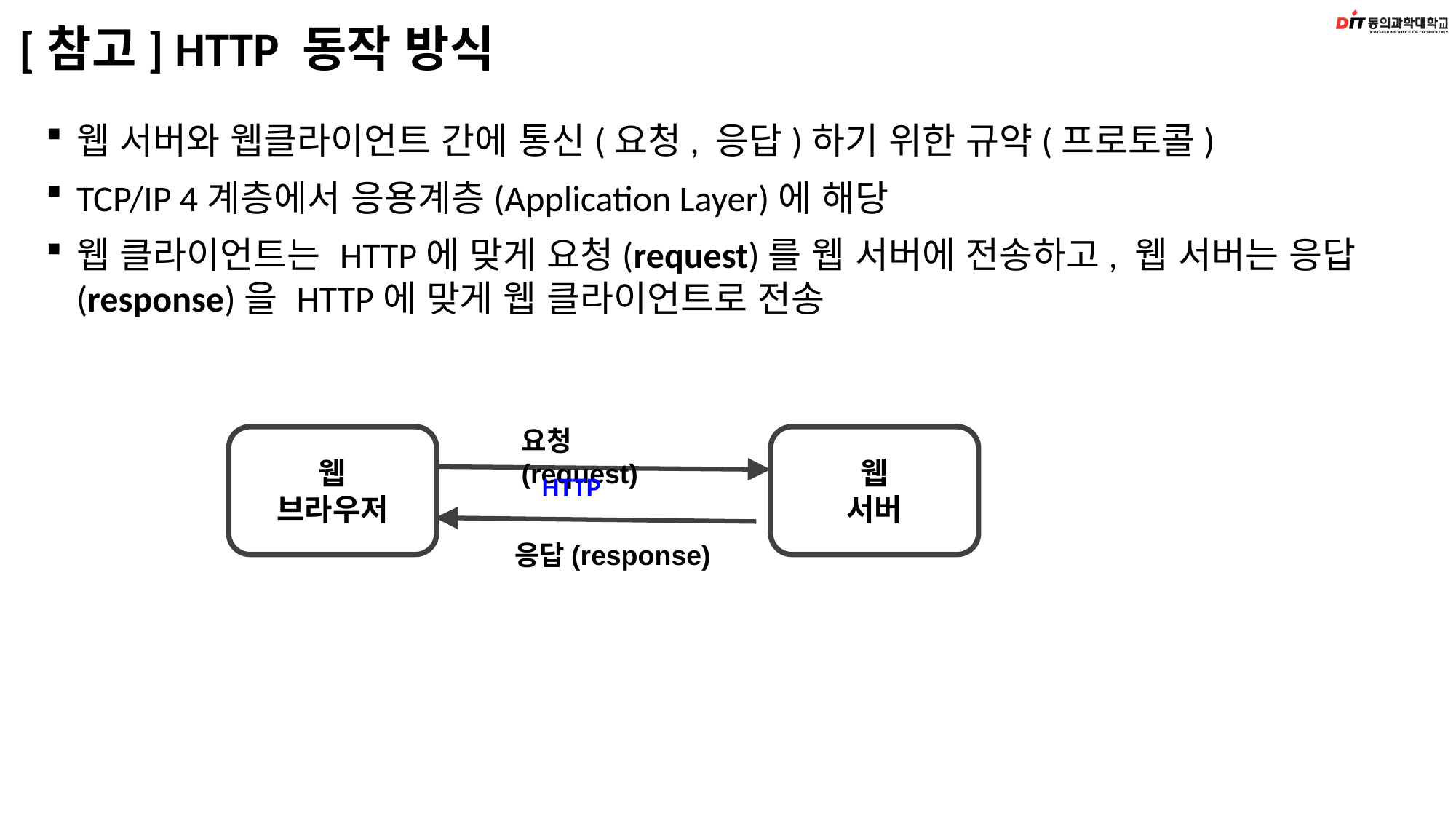

# [참고] HTTP 동작 방식
웹 서버와 웹클라이언트 간에 통신(요청, 응답)하기 위한 규약(프로토콜)
TCP/IP 4계층에서 응용계층(Application Layer)에 해당
웹 클라이언트는 HTTP에 맞게 요청(request)를 웹 서버에 전송하고, 웹 서버는 응답(response)을 HTTP에 맞게 웹 클라이언트로 전송

요청(request)
웹
서버
웹
브라우저
HTTP
응답(response)